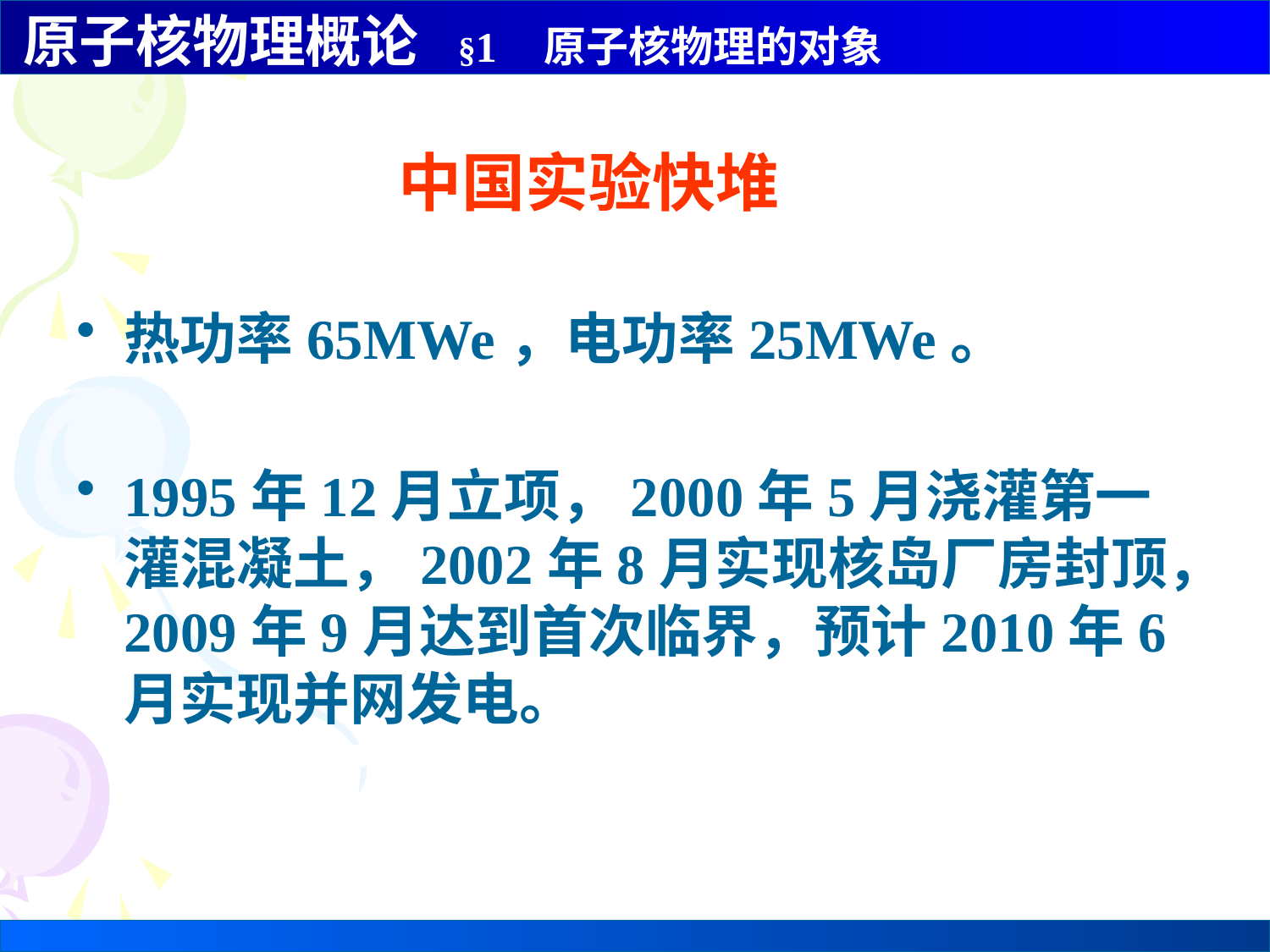

中国实验快堆
热功率65MWe，电功率25MWe。

1995年12月立项，2000年5月浇灌第一灌混凝土，2002年8月实现核岛厂房封顶，2009年9月达到首次临界，预计2010年6月实现并网发电。